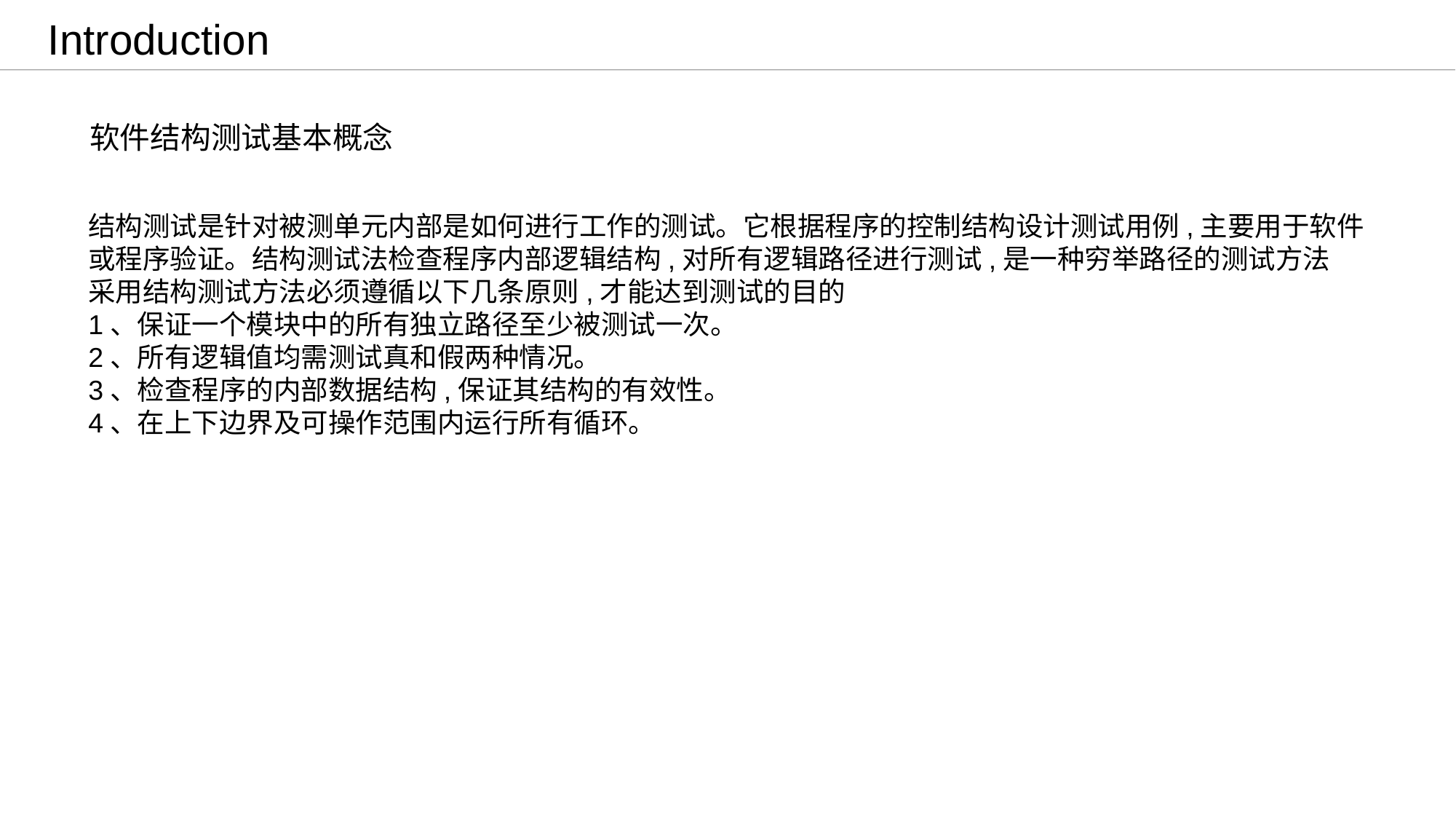

Introduction

软件结构测试基本概念
结构测试是针对被测单元内部是如何进行工作的测试。它根据程序的控制结构设计测试用例,主要用于软件或程序验证。结构测试法检查程序内部逻辑结构,对所有逻辑路径进行测试,是一种穷举路径的测试方法
采用结构测试方法必须遵循以下几条原则,才能达到测试的目的
1、保证一个模块中的所有独立路径至少被测试一次。
2、所有逻辑值均需测试真和假两种情况。
3、检查程序的内部数据结构,保证其结构的有效性。
4、在上下边界及可操作范围内运行所有循环。